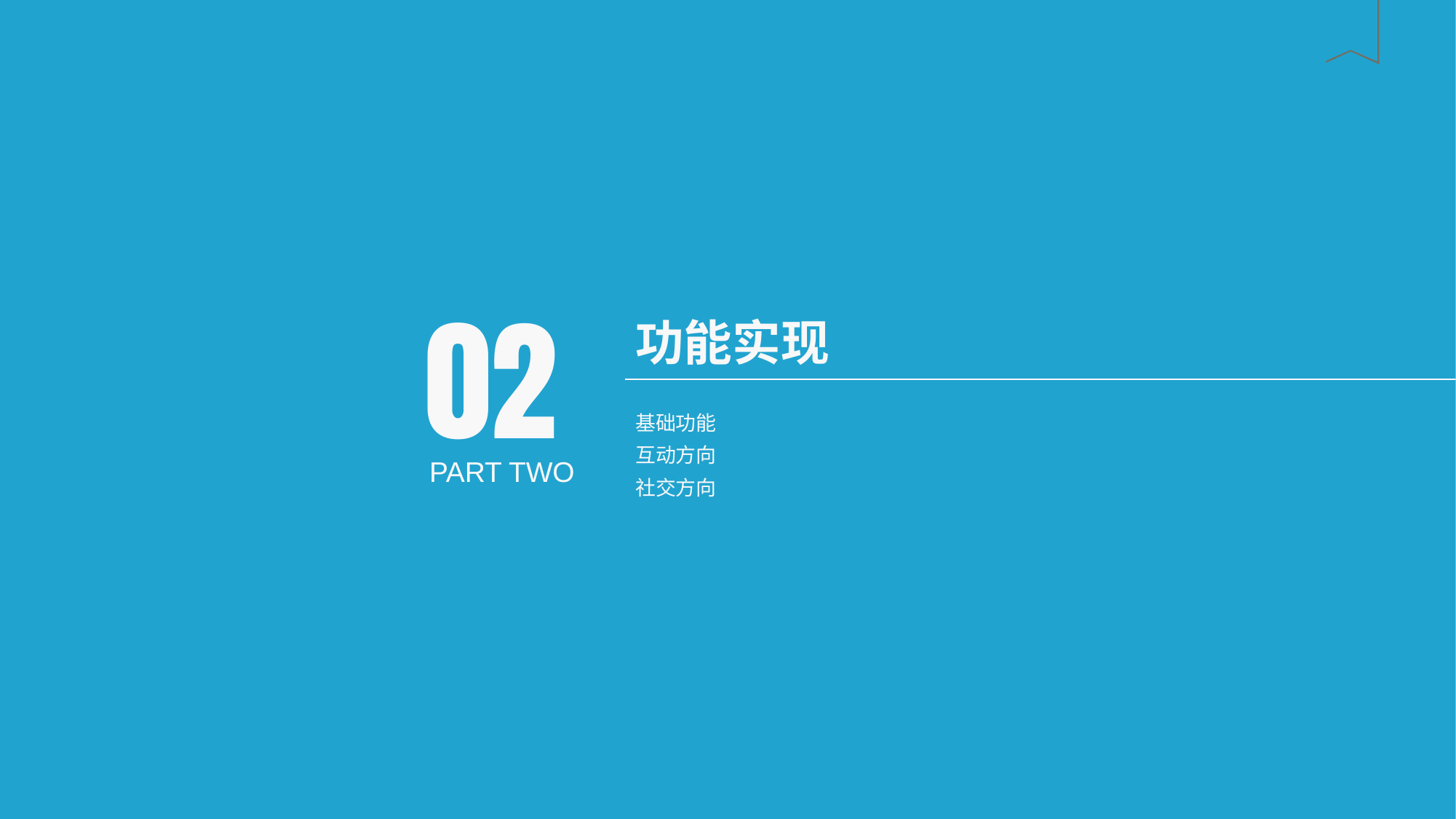

02
功能实现
基础功能
互动方向
社交方向
PART TWO